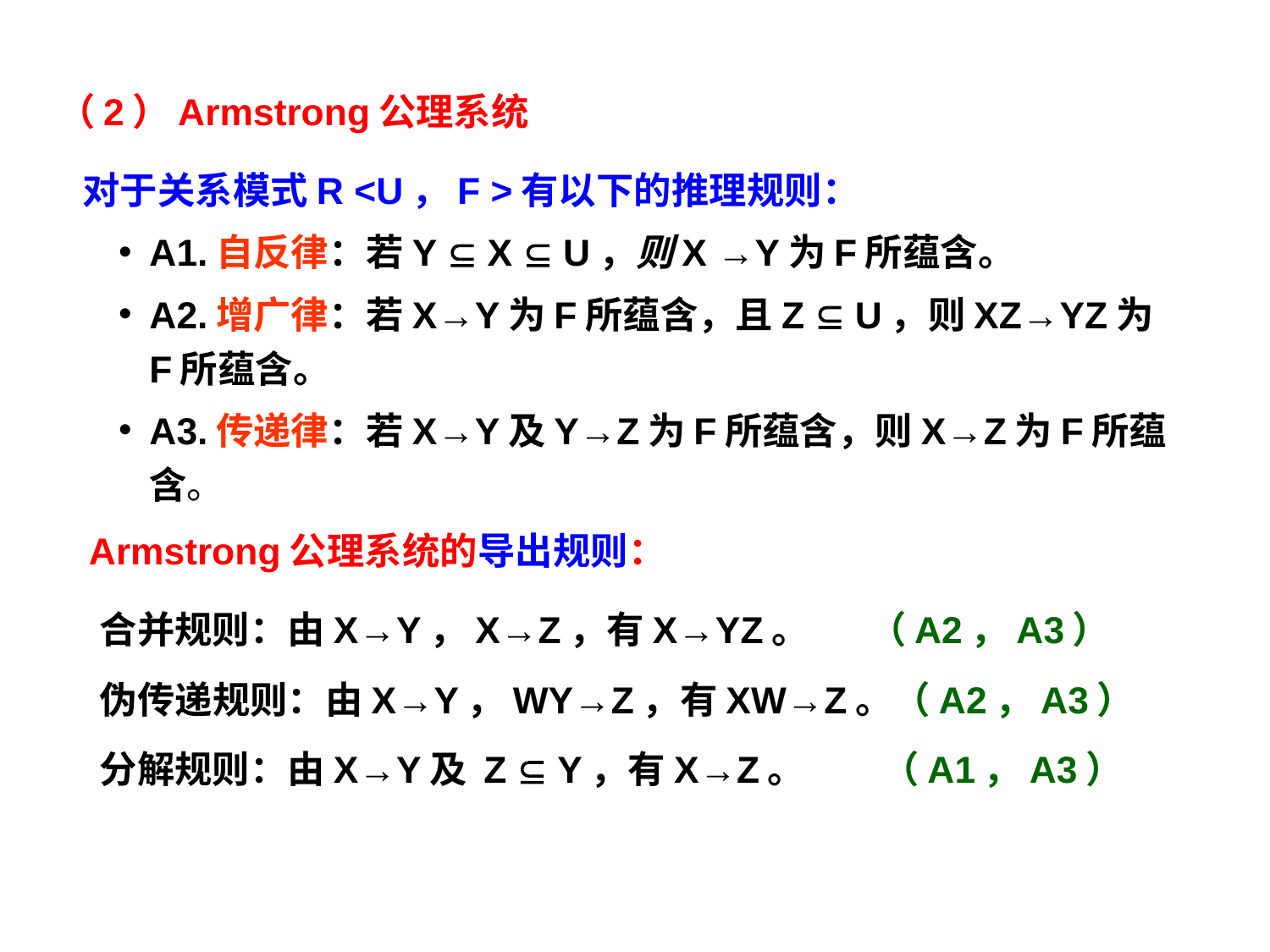

（2）Armstrong公理系统
  对于关系模式R <U，F >有以下的推理规则：
A1.自反律：若Y ⊆ X ⊆ U，则X →Y为F所蕴含。
A2.增广律：若X→Y为F所蕴含，且Z ⊆ U，则XZ→YZ为F所蕴含。
A3.传递律：若X→Y及Y→Z为F所蕴含，则X→Z为F所蕴含。
   Armstrong公理系统的导出规则：
    合并规则：由X→Y，X→Z，有X→YZ。       （A2，A3）
    伪传递规则：由X→Y，WY→Z，有XW→Z。（A2，A3）
    分解规则：由X→Y及 Z ⊆ Y，有X→Z。         （A1，A3）